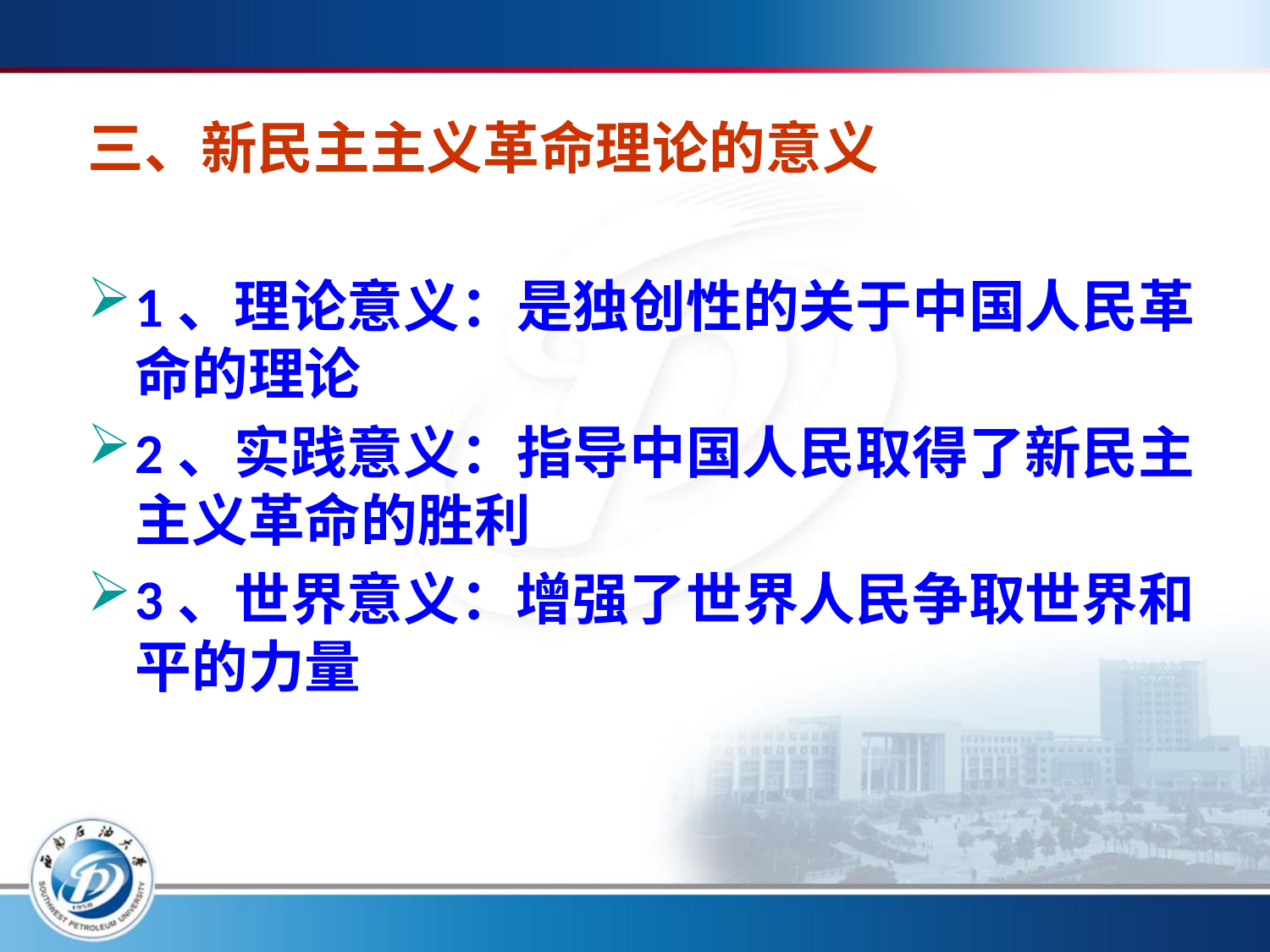

三、新民主主义革命理论的意义

1、理论意义：是独创性的关于中国人民革命的理论
2、实践意义：指导中国人民取得了新民主主义革命的胜利
3、世界意义：增强了世界人民争取世界和平的力量